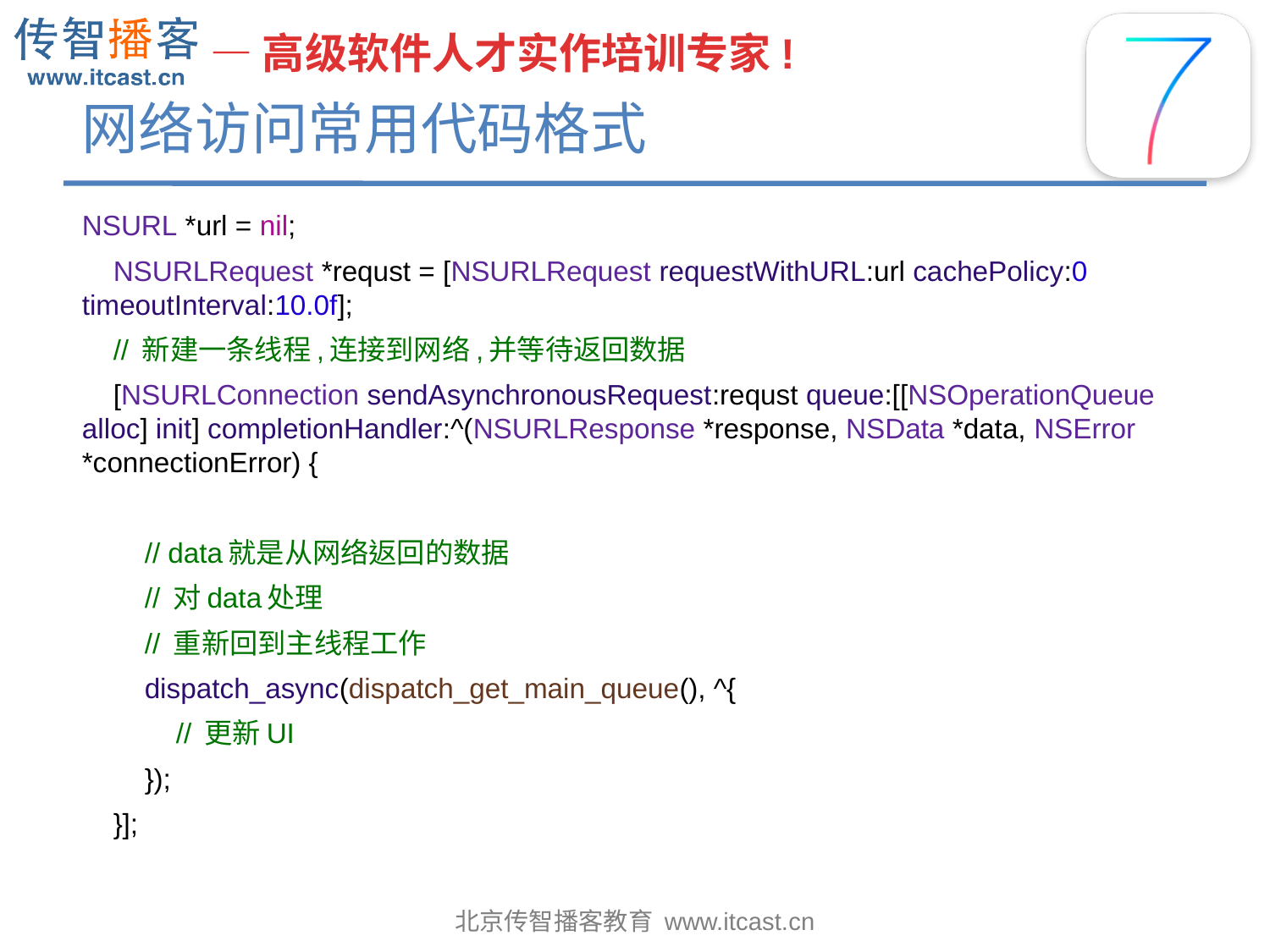

# 网络访问常用代码格式
NSURL *url = nil;
    NSURLRequest *requst = [NSURLRequest requestWithURL:url cachePolicy:0 timeoutInterval:10.0f];
    // 新建一条线程,连接到网络,并等待返回数据
    [NSURLConnection sendAsynchronousRequest:requst queue:[[NSOperationQueue alloc] init] completionHandler:^(NSURLResponse *response, NSData *data, NSError *connectionError) {

        // data就是从网络返回的数据
        // 对data处理
        // 重新回到主线程工作
        dispatch_async(dispatch_get_main_queue(), ^{
            // 更新UI
        });
    }];